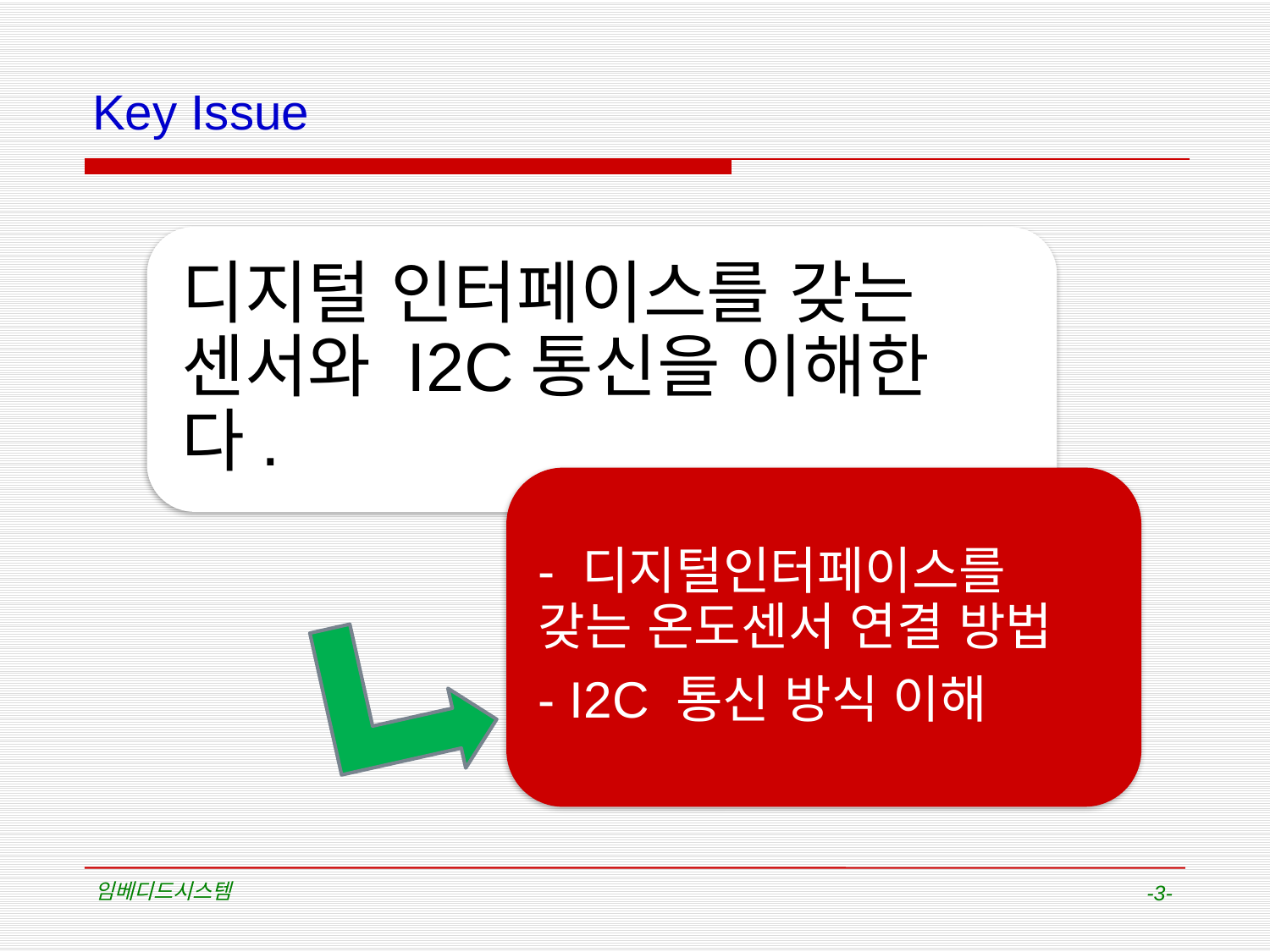

# Key Issue
디지털 인터페이스를 갖는 센서와 I2C통신을 이해한다.
- 디지털인터페이스를 갖는 온도센서 연결 방법
- I2C 통신 방식 이해

임베디드시스템
-3-